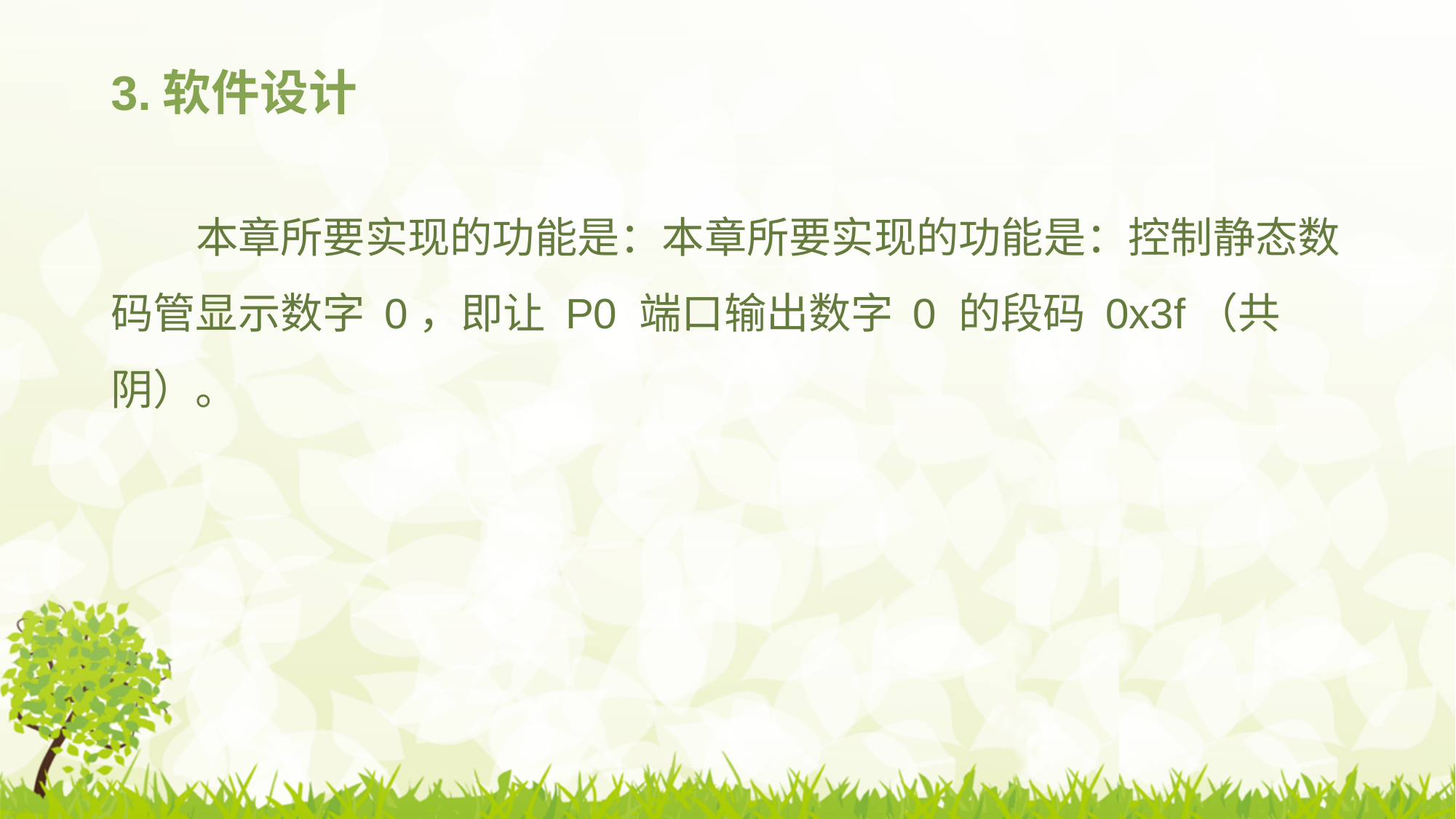

# 3.软件设计
本章所要实现的功能是：本章所要实现的功能是：控制静态数码管显示数字 0，即让 P0 端口输出数字 0 的段码 0x3f（共阴）。